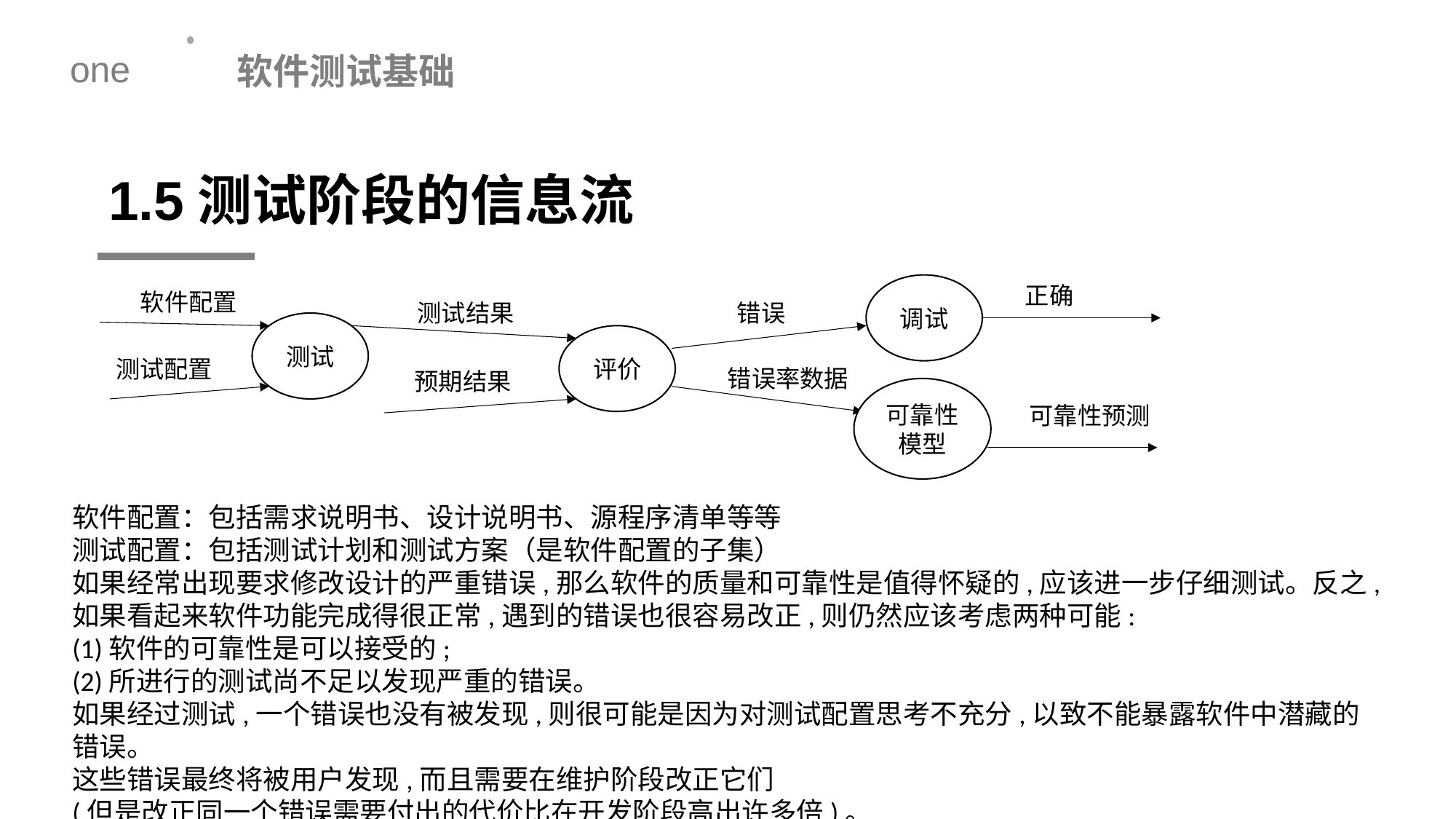

软件测试基础

one
1.5测试阶段的信息流
正确
调试
软件配置
测试结果
错误
测试
评价
测试配置
错误率数据
预期结果
可靠性模型
可靠性预测
软件配置：包括需求说明书、设计说明书、源程序清单等等
测试配置：包括测试计划和测试方案（是软件配置的子集）
如果经常出现要求修改设计的严重错误,那么软件的质量和可靠性是值得怀疑的,应该进一步仔细测试。反之,如果看起来软件功能完成得很正常,遇到的错误也很容易改正,则仍然应该考虑两种可能:
(1)软件的可靠性是可以接受的;
(2)所进行的测试尚不足以发现严重的错误。
如果经过测试,一个错误也没有被发现,则很可能是因为对测试配置思考不充分,以致不能暴露软件中潜藏的错误。
这些错误最终将被用户发现,而且需要在维护阶段改正它们
(但是改正同一个错误需要付出的代价比在开发阶段高出许多倍)。